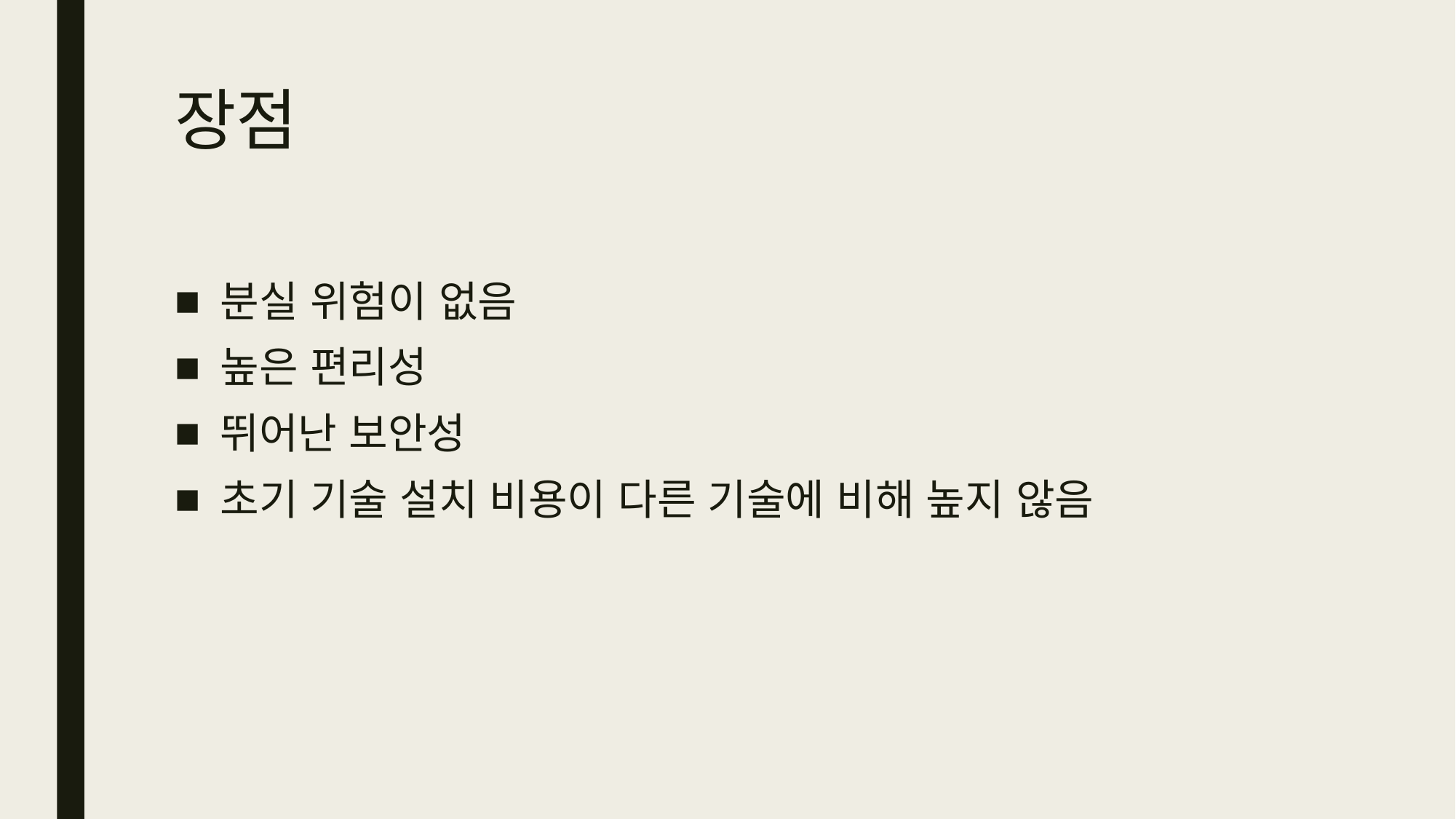

# 장점
분실 위험이 없음
높은 편리성
뛰어난 보안성
초기 기술 설치 비용이 다른 기술에 비해 높지 않음